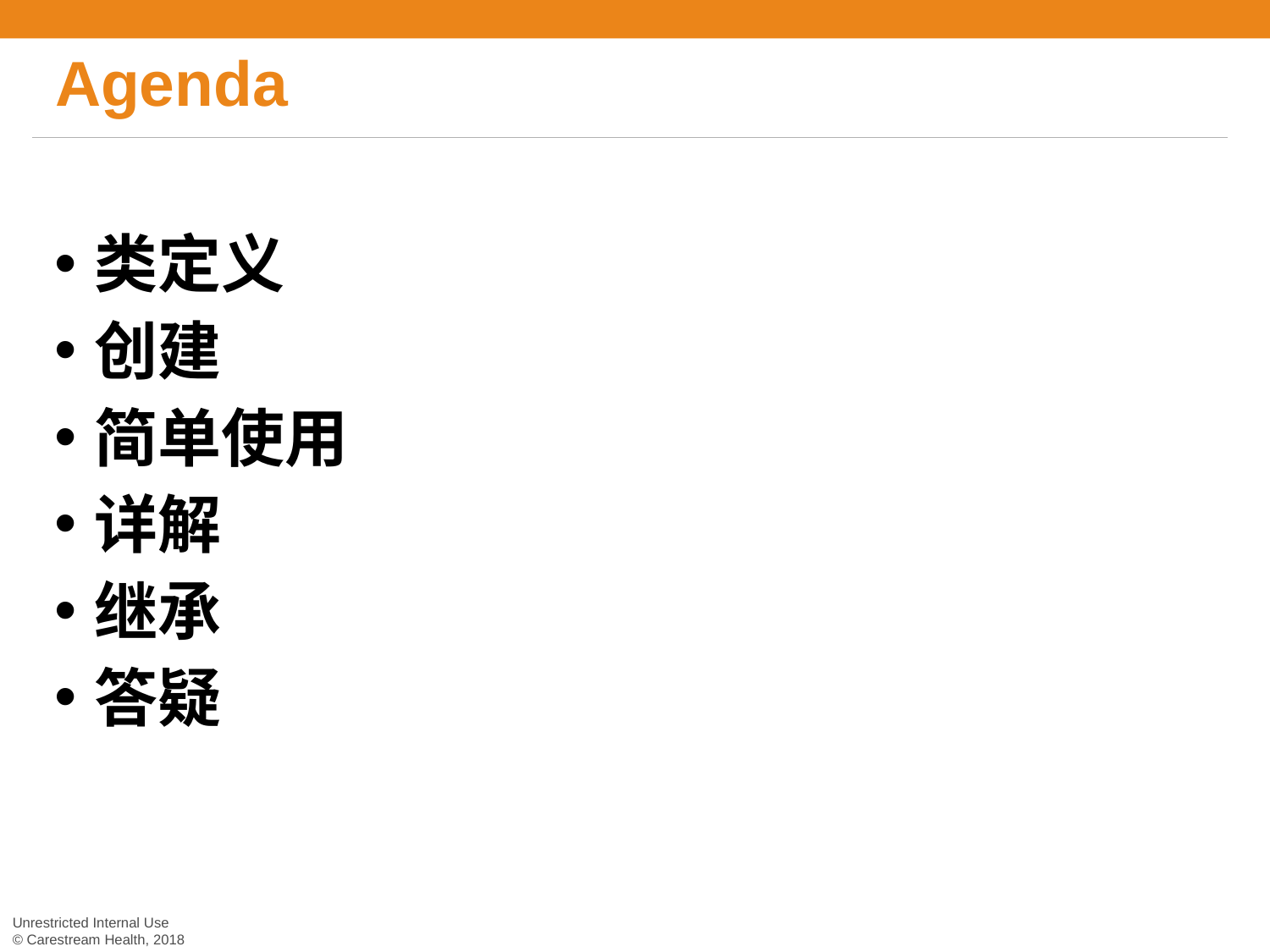

# Agenda

类定义
创建
简单使用
详解
继承
答疑

Unrestricted Internal Use
© Carestream Health, 2018